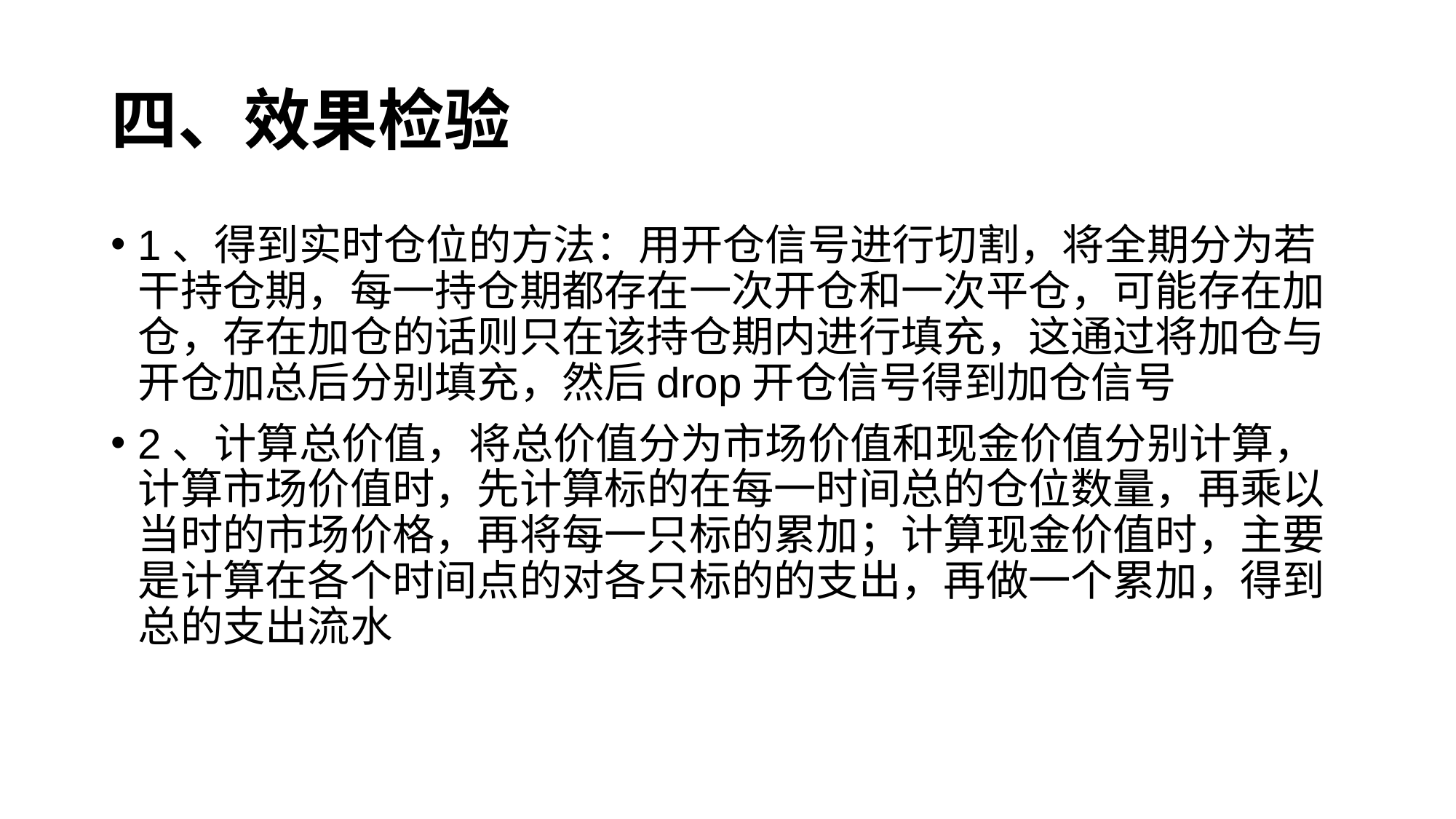

# 四、效果检验
1、得到实时仓位的方法：用开仓信号进行切割，将全期分为若干持仓期，每一持仓期都存在一次开仓和一次平仓，可能存在加仓，存在加仓的话则只在该持仓期内进行填充，这通过将加仓与开仓加总后分别填充，然后drop开仓信号得到加仓信号
2、计算总价值，将总价值分为市场价值和现金价值分别计算，计算市场价值时，先计算标的在每一时间总的仓位数量，再乘以当时的市场价格，再将每一只标的累加；计算现金价值时，主要是计算在各个时间点的对各只标的的支出，再做一个累加，得到总的支出流水